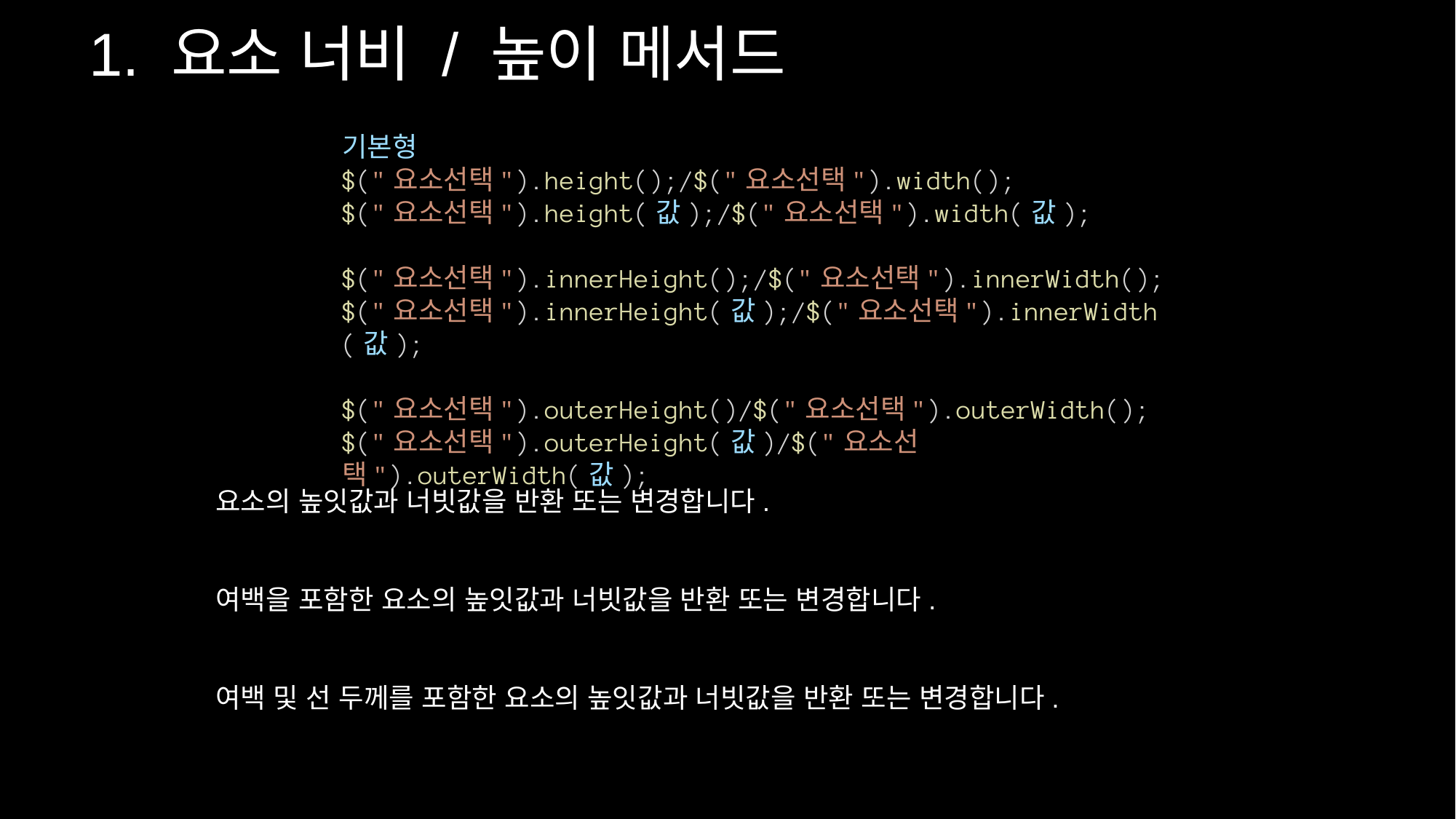

1. 요소 너비 / 높이 메서드
기본형
$("요소선택").height();/$("요소선택").width();
$("요소선택").height(값);/$("요소선택").width(값);
$("요소선택").innerHeight();/$("요소선택").innerWidth();
$("요소선택").innerHeight(값);/$("요소선택").innerWidth(값);
$("요소선택").outerHeight()/$("요소선택").outerWidth();
$("요소선택").outerHeight(값)/$("요소선택").outerWidth(값);
요소의 높잇값과 너빗값을 반환 또는 변경합니다.

여백을 포함한 요소의 높잇값과 너빗값을 반환 또는 변경합니다.

여백 및 선 두께를 포함한 요소의 높잇값과 너빗값을 반환 또는 변경합니다.